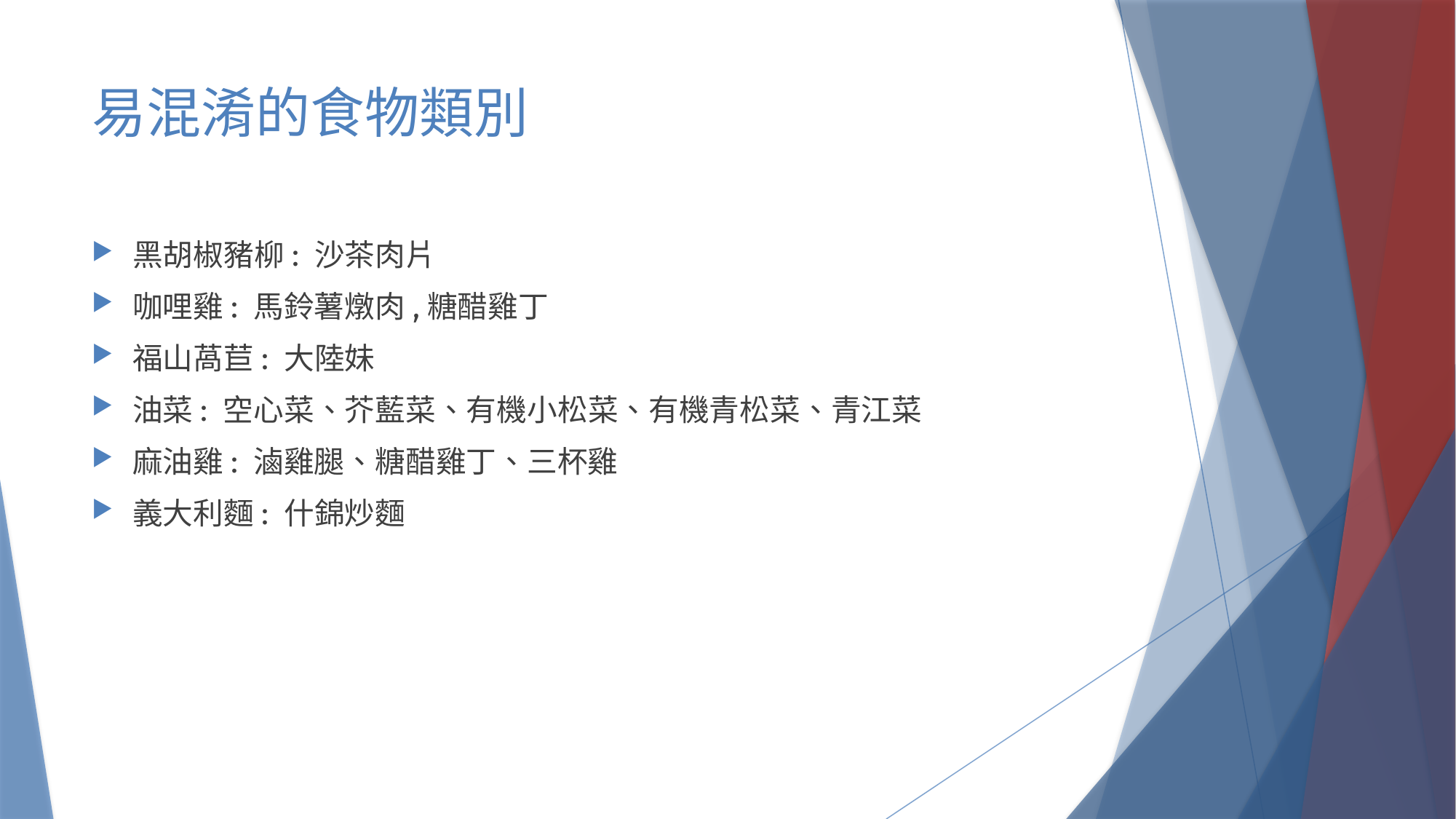

# 易混淆的食物類別
黑胡椒豬柳: 沙茶肉片
咖哩雞: 馬鈴薯燉肉,糖醋雞丁
福山萵苣: 大陸妹
油菜: 空心菜、芥藍菜、有機小松菜、有機青松菜、青江菜
麻油雞: 滷雞腿、糖醋雞丁、三杯雞
義大利麵: 什錦炒麵